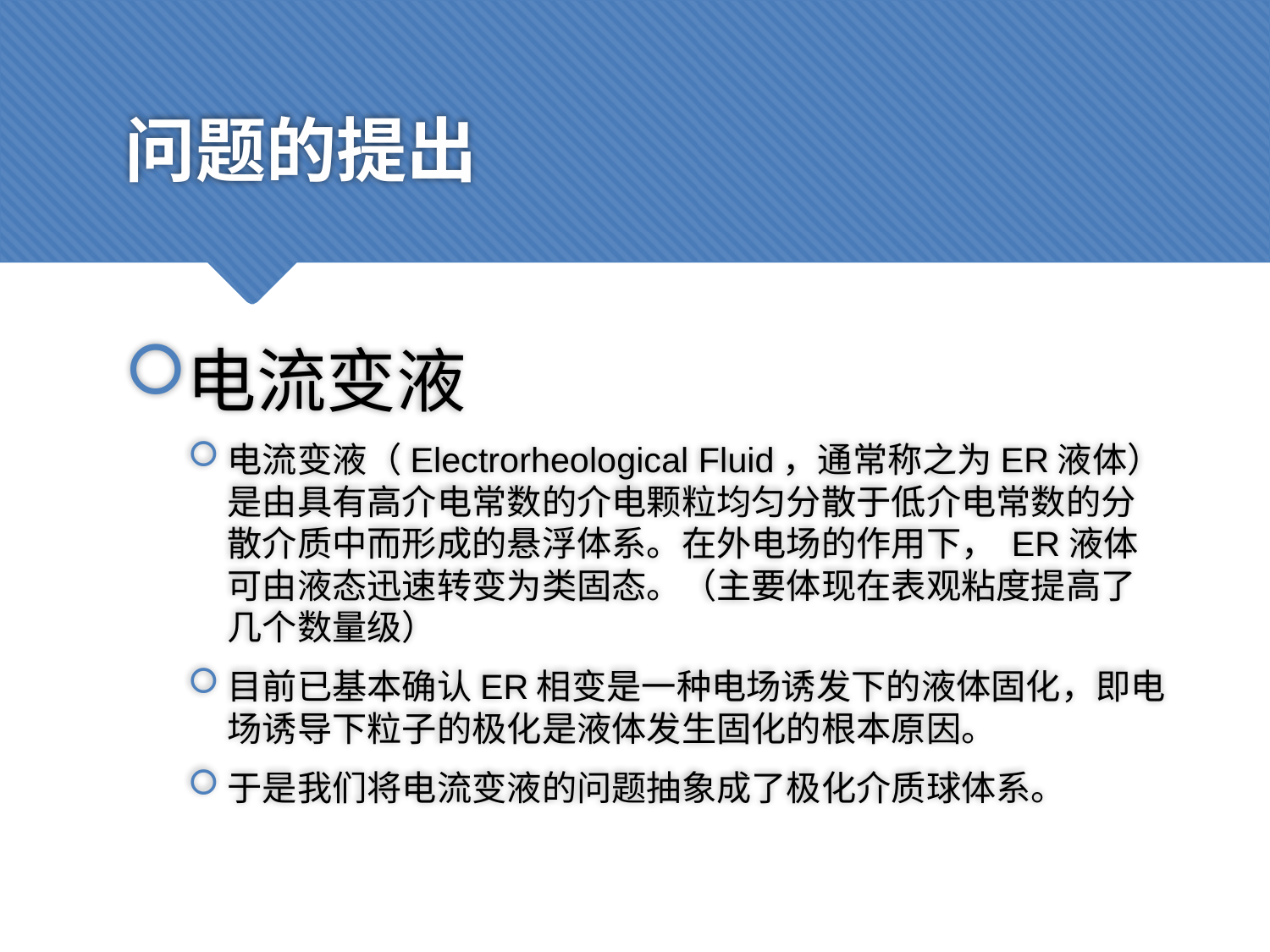

# 问题的提出
电流变液
电流变液（Electrorheological Fluid，通常称之为ER液体）是由具有高介电常数的介电颗粒均匀分散于低介电常数的分散介质中而形成的悬浮体系。在外电场的作用下， ER液体可由液态迅速转变为类固态。（主要体现在表观粘度提高了几个数量级）
目前已基本确认ER相变是一种电场诱发下的液体固化，即电场诱导下粒子的极化是液体发生固化的根本原因。
于是我们将电流变液的问题抽象成了极化介质球体系。